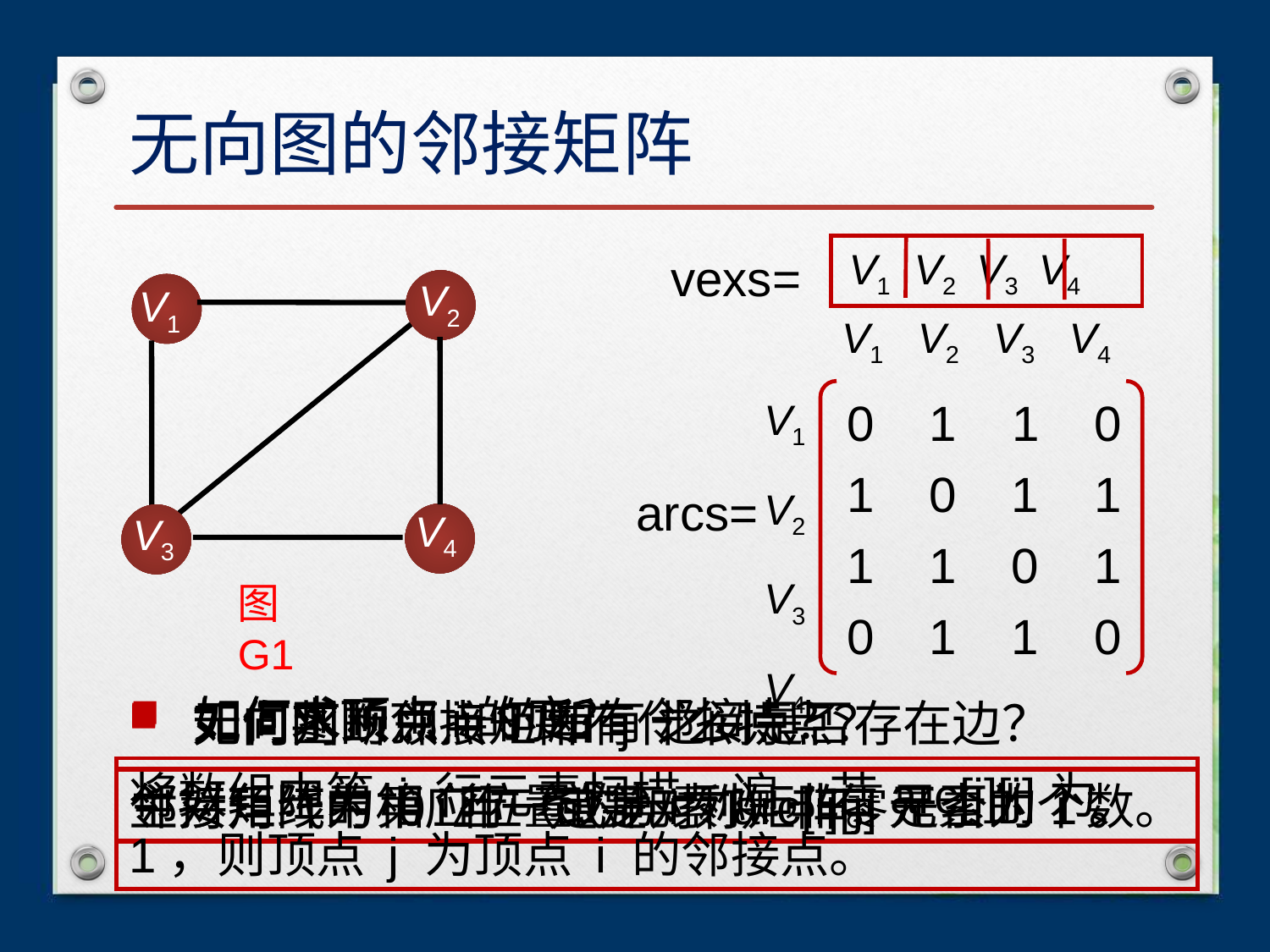

# 无向图的邻接矩阵

V1  V2   V3   V4

vexs=

V2

V1

V4

V3

V1     V2     V3     V4
V1
V2
V3
V4
0    1    1    0
1    0    1    1
1    1    0    1
0    1    1    0

arcs=
图G1
如何求顶点i的度？
如何求顶点 i 的所有邻接点？
如何判断顶点 i 和 j 之间是否存在边？
无向图的邻接矩阵有什么特点？
将数组中第 i 行元素扫描一遍，若arc[i][j]为1，则顶点 j 为顶点 i 的邻接点。
邻接矩阵的第i行（或第i列）非零元素的个数。
邻接矩阵中相应位置的元素arc[i][j]是否为1。
主对角线为 0 且一定是对称矩阵。